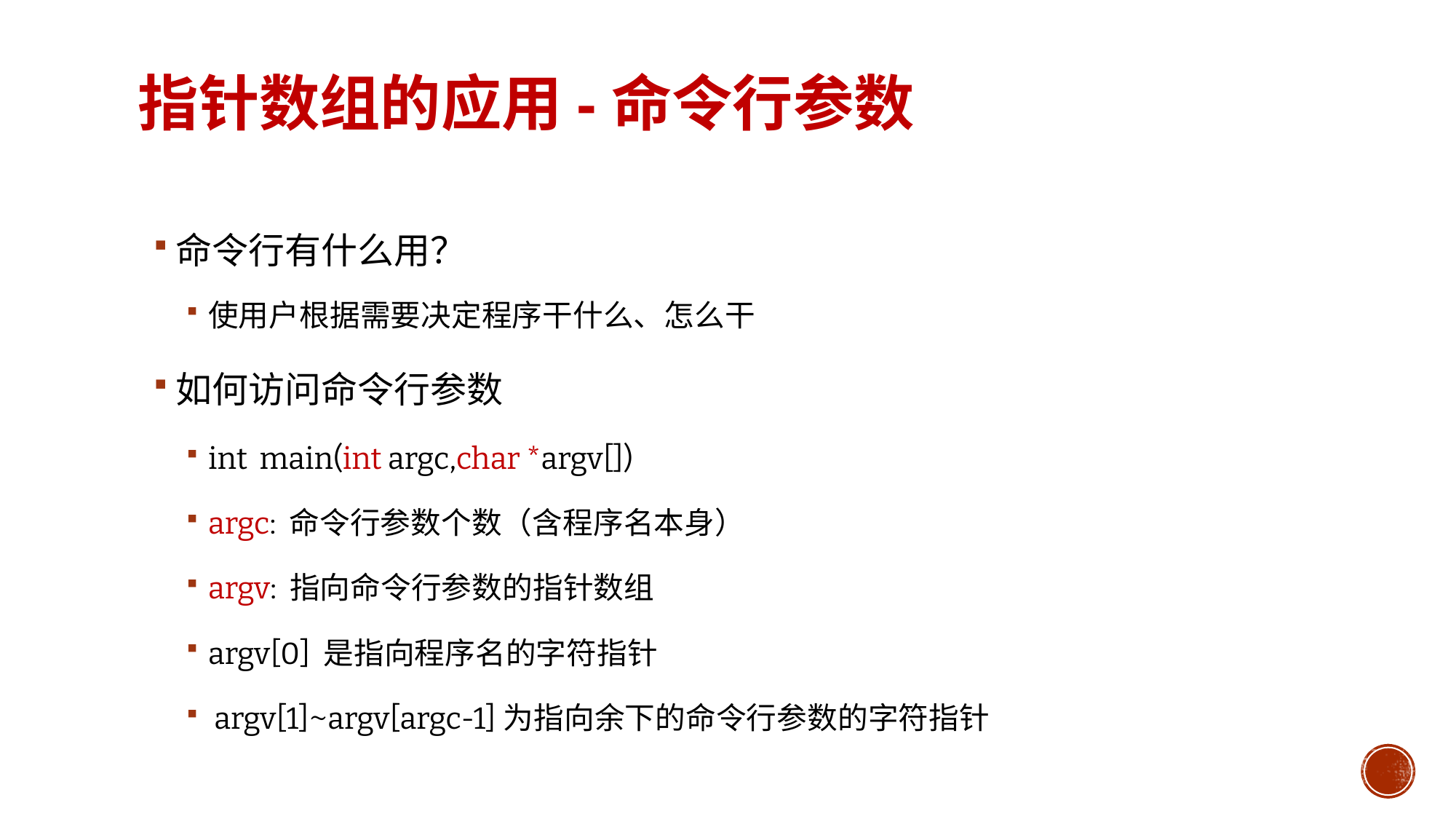

# 指针数组的应用-命令行参数
命令行有什么用？
使用户根据需要决定程序干什么、怎么干
如何访问命令行参数
int  main(int argc,char *argv[])
argc: 命令行参数个数（含程序名本身）
argv: 指向命令行参数的指针数组
argv[0] 是指向程序名的字符指针
 argv[1]~argv[argc-1]为指向余下的命令行参数的字符指针